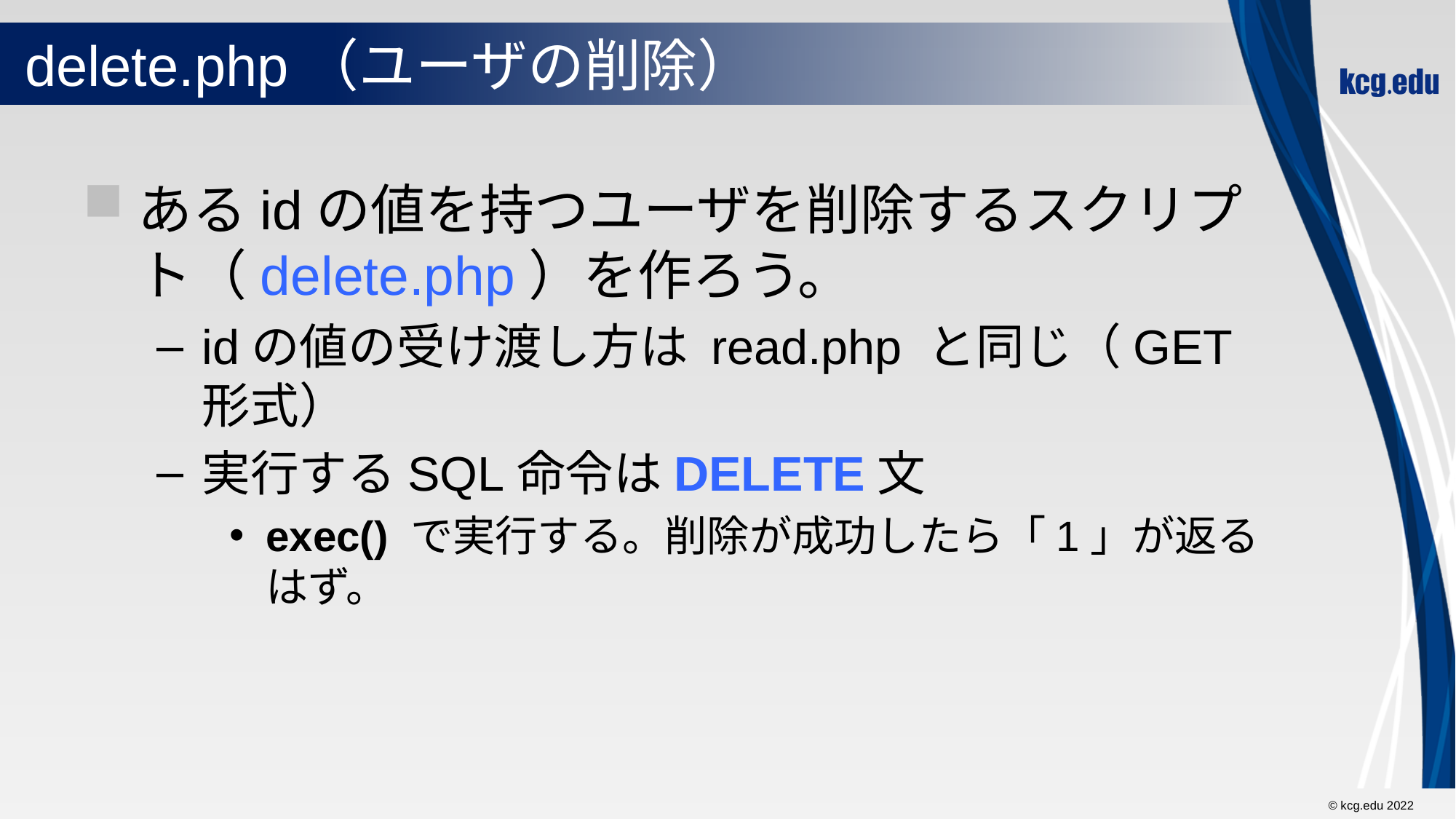

# delete.php（ユーザの削除）
あるidの値を持つユーザを削除するスクリプト（delete.php）を作ろう。
idの値の受け渡し方は read.php と同じ（GET形式）
実行するSQL命令はDELETE文
exec() で実行する。削除が成功したら「1」が返るはず。